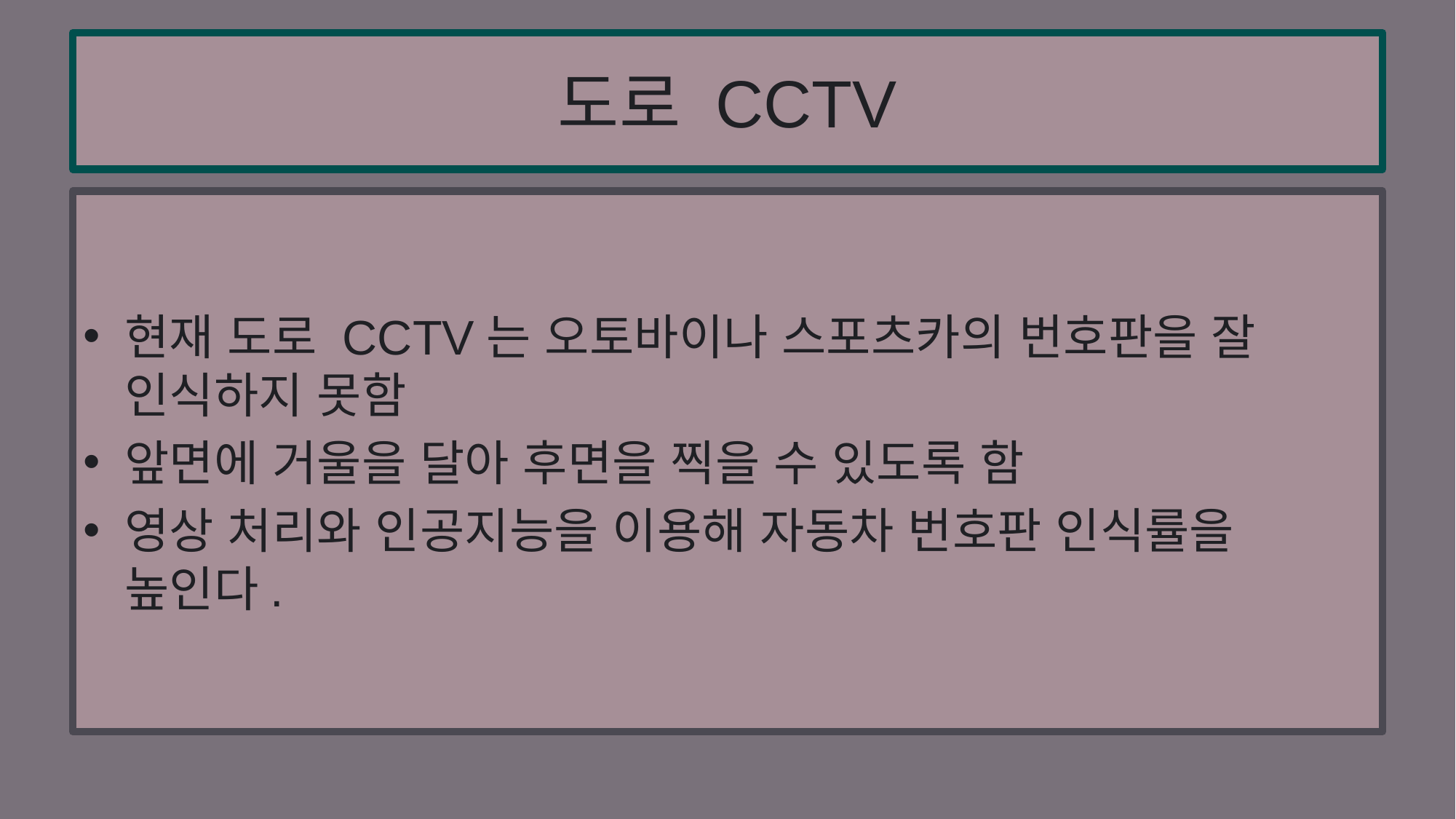

# 도로 CCTV
현재 도로 CCTV는 오토바이나 스포츠카의 번호판을 잘 인식하지 못함
앞면에 거울을 달아 후면을 찍을 수 있도록 함
영상 처리와 인공지능을 이용해 자동차 번호판 인식률을 높인다.